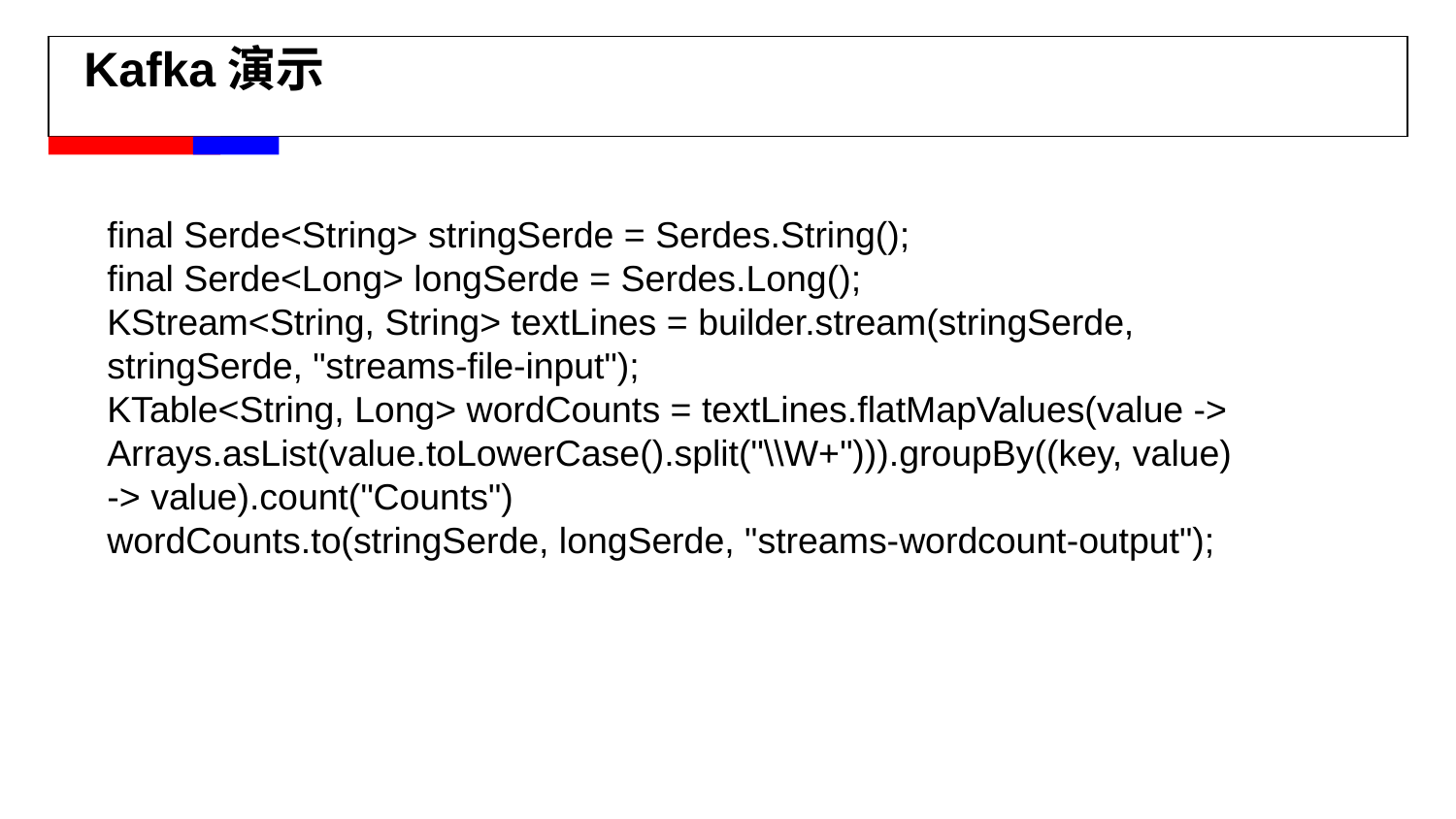

# Kafka演示
final Serde<String> stringSerde = Serdes.String();
final Serde<Long> longSerde = Serdes.Long();
KStream<String, String> textLines = builder.stream(stringSerde, stringSerde, "streams-file-input");
KTable<String, Long> wordCounts = textLines.flatMapValues(value -> Arrays.asList(value.toLowerCase().split("\\W+"))).groupBy((key, value) -> value).count("Counts")
wordCounts.to(stringSerde, longSerde, "streams-wordcount-output");